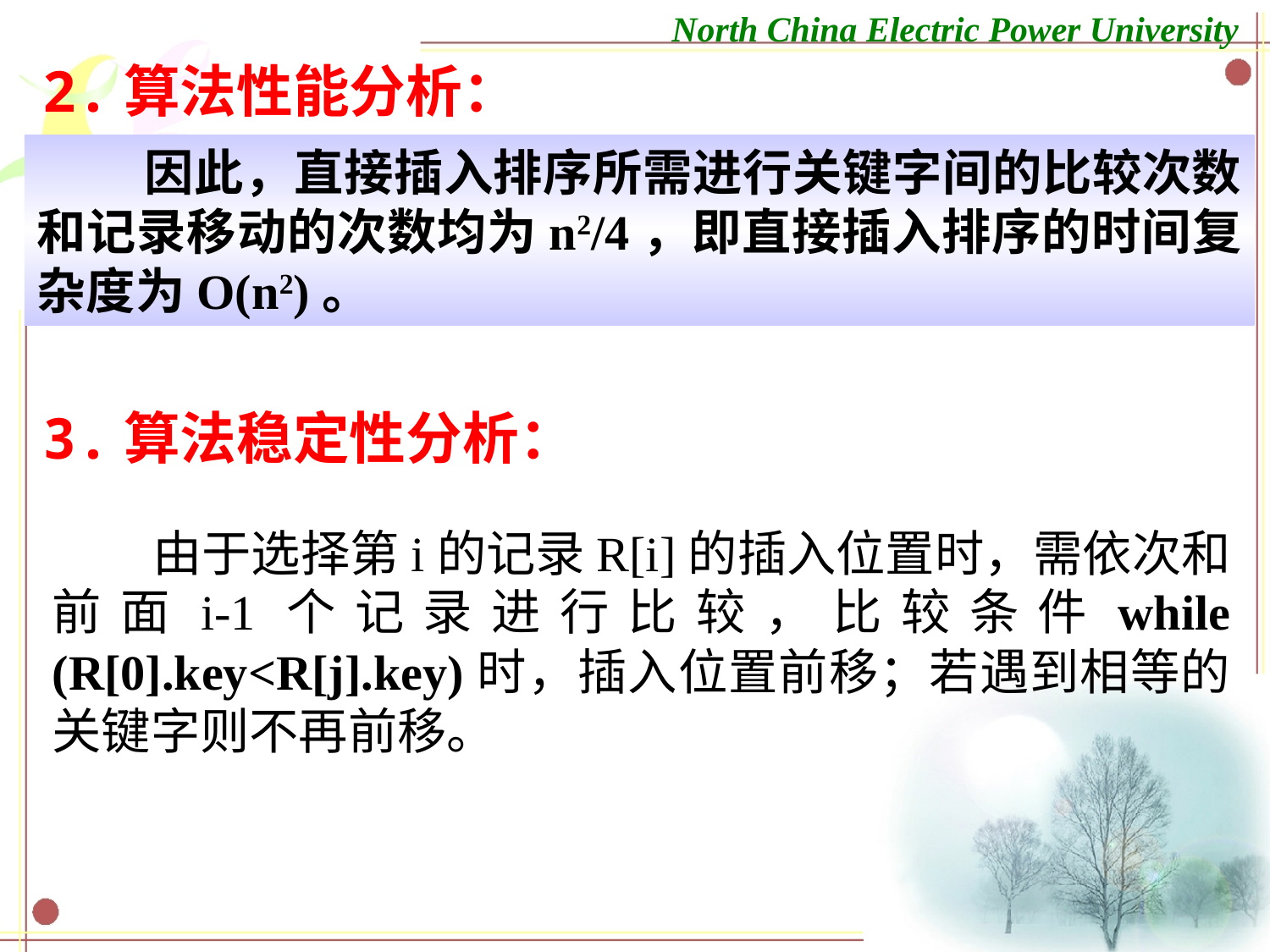

2.算法性能分析：
        因此，直接插入排序所需进行关键字间的比较次数和记录移动的次数均为n2/4，即直接插入排序的时间复杂度为O(n2)。
3.算法稳定性分析：
        由于选择第i的记录R[i]的插入位置时，需依次和前面i-1个记录进行比较，比较条件while (R[0].key<R[j].key)时，插入位置前移；若遇到相等的关键字则不再前移。